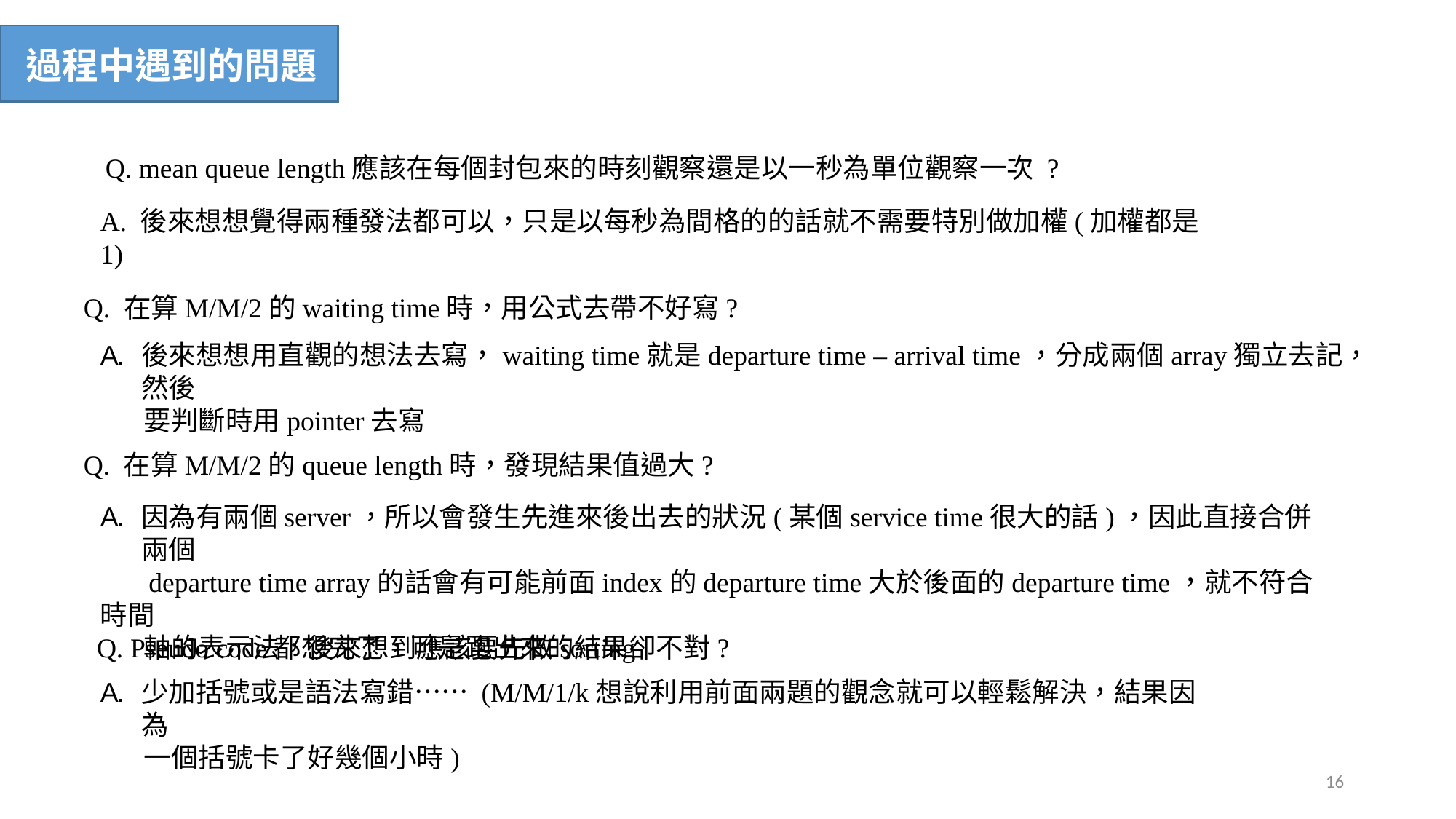

過程中遇到的問題
Q. mean queue length應該在每個封包來的時刻觀察還是以一秒為單位觀察一次 ?
A. 後來想想覺得兩種發法都可以，只是以每秒為間格的的話就不需要特別做加權(加權都是1)
Q. 在算M/M/2的waiting time時，用公式去帶不好寫?
後來想想用直觀的想法去寫，waiting time就是departure time – arrival time，分成兩個array獨立去記，然後
      要判斷時用pointer去寫
Q. 在算M/M/2的queue length時，發現結果值過大?
因為有兩個server，所以會發生先進來後出去的狀況(某個service time很大的話)，因此直接合併兩個
       departure time array的話會有可能前面index的departure time大於後面的departure time，就不符合時間
      軸的表示法，後來想到應該要先做sorting
Q. Pseudo code都想完了，可是跑出來的結果卻不對?
少加括號或是語法寫錯…… (M/M/1/k想說利用前面兩題的觀念就可以輕鬆解決，結果因為
      一個括號卡了好幾個小時)
16